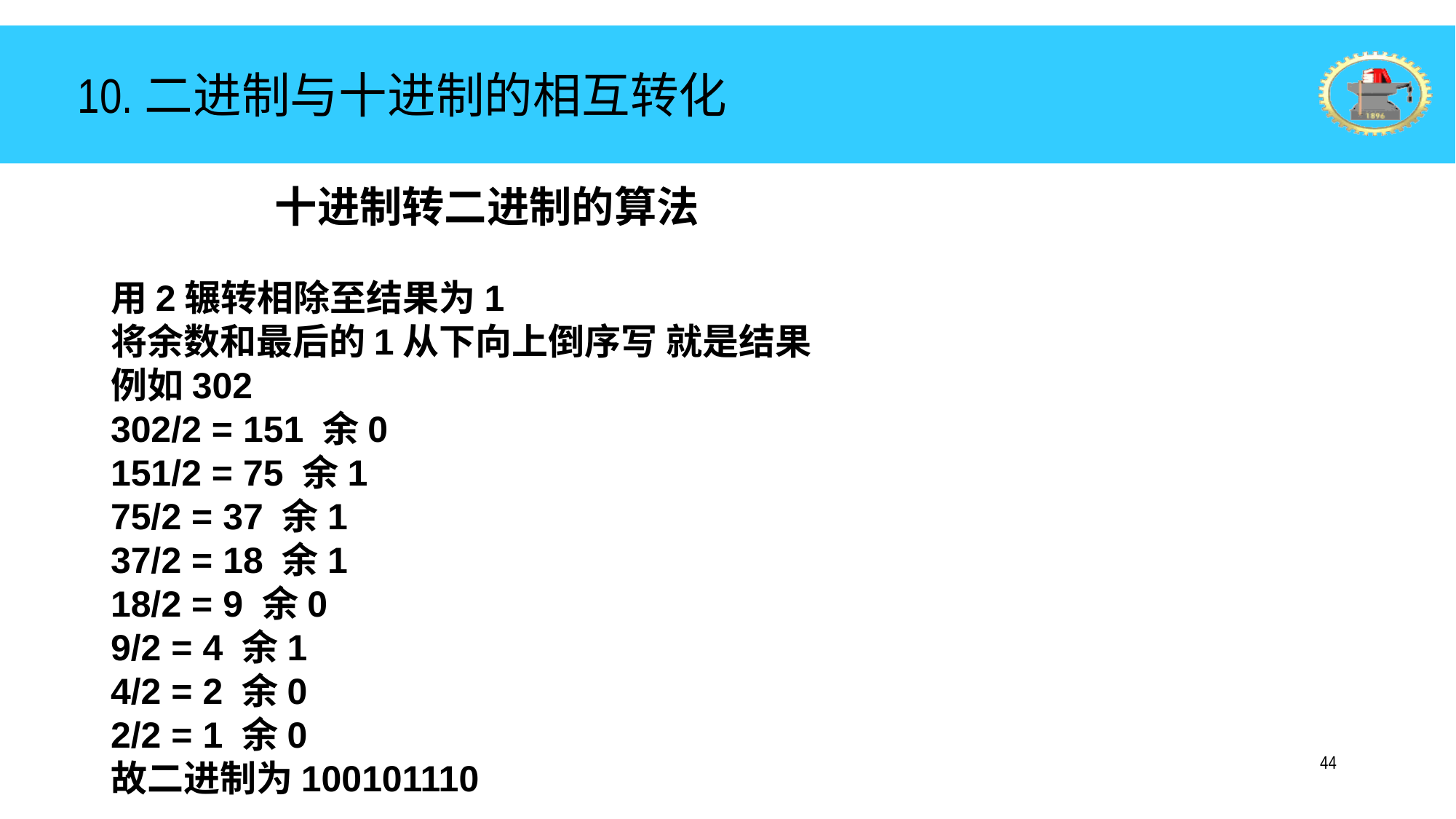

# 10.二进制与十进制的相互转化
                十进制转二进制的算法

用2辗转相除至结果为1
将余数和最后的1从下向上倒序写 就是结果
例如302
302/2 = 151 余0
151/2 = 75 余1
75/2 = 37 余1
37/2 = 18 余1
18/2 = 9 余0
9/2 = 4 余1
4/2 = 2 余0
2/2 = 1 余0
故二进制为100101110
44